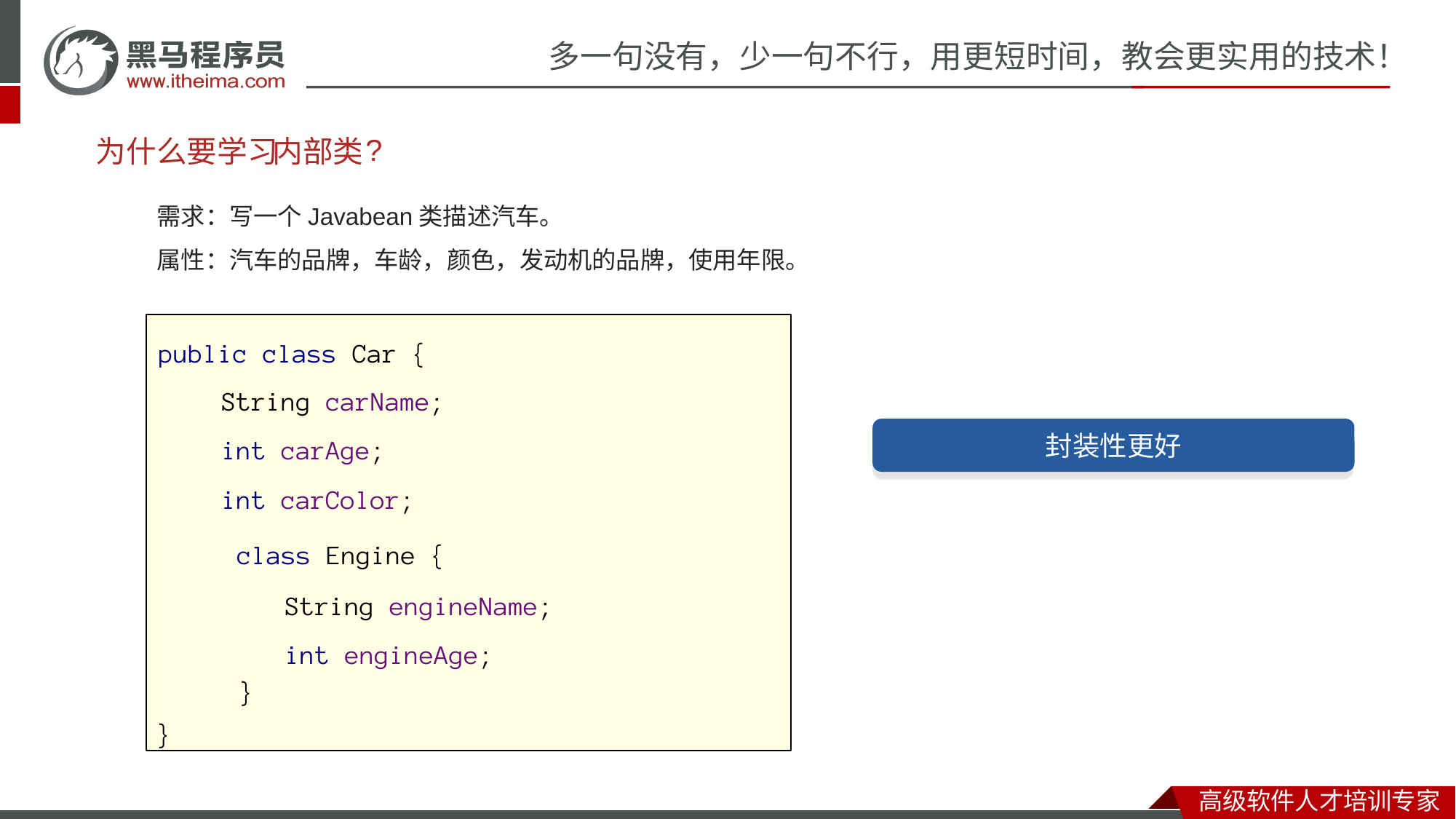

?
为什么要学习
内部类
需求：写一个Javabean类描述汽车。
属性：汽车的品牌，车龄，颜色，发动机的品牌，使用年限。

public class Car {
String carName;
int carAge;
int carColor;
封装性更好
class Engine {
String engineName;
int engineAge;
}
}
内部类的访问特点
内部类可以直接访问外部类的成员，包括私有
外部类要访问内部类的成员，必须创建对象